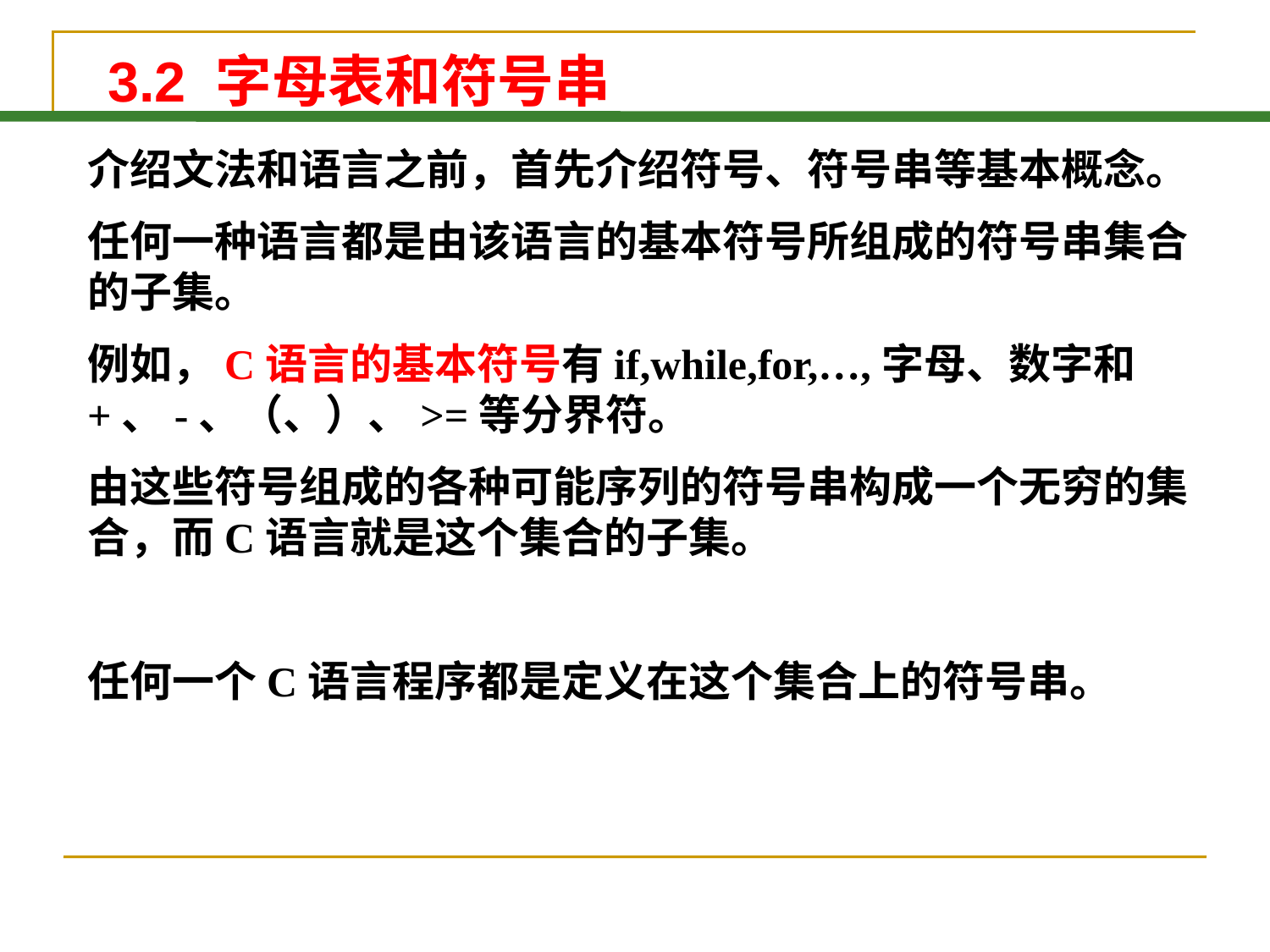

# 3.2 字母表和符号串

介绍文法和语言之前，首先介绍符号、符号串等基本概念。
任何一种语言都是由该语言的基本符号所组成的符号串集合的子集。
例如，C语言的基本符号有if,while,for,…,字母、数字和+、-、（、）、>=等分界符。
由这些符号组成的各种可能序列的符号串构成一个无穷的集合，而C语言就是这个集合的子集。

任何一个C语言程序都是定义在这个集合上的符号串。
19